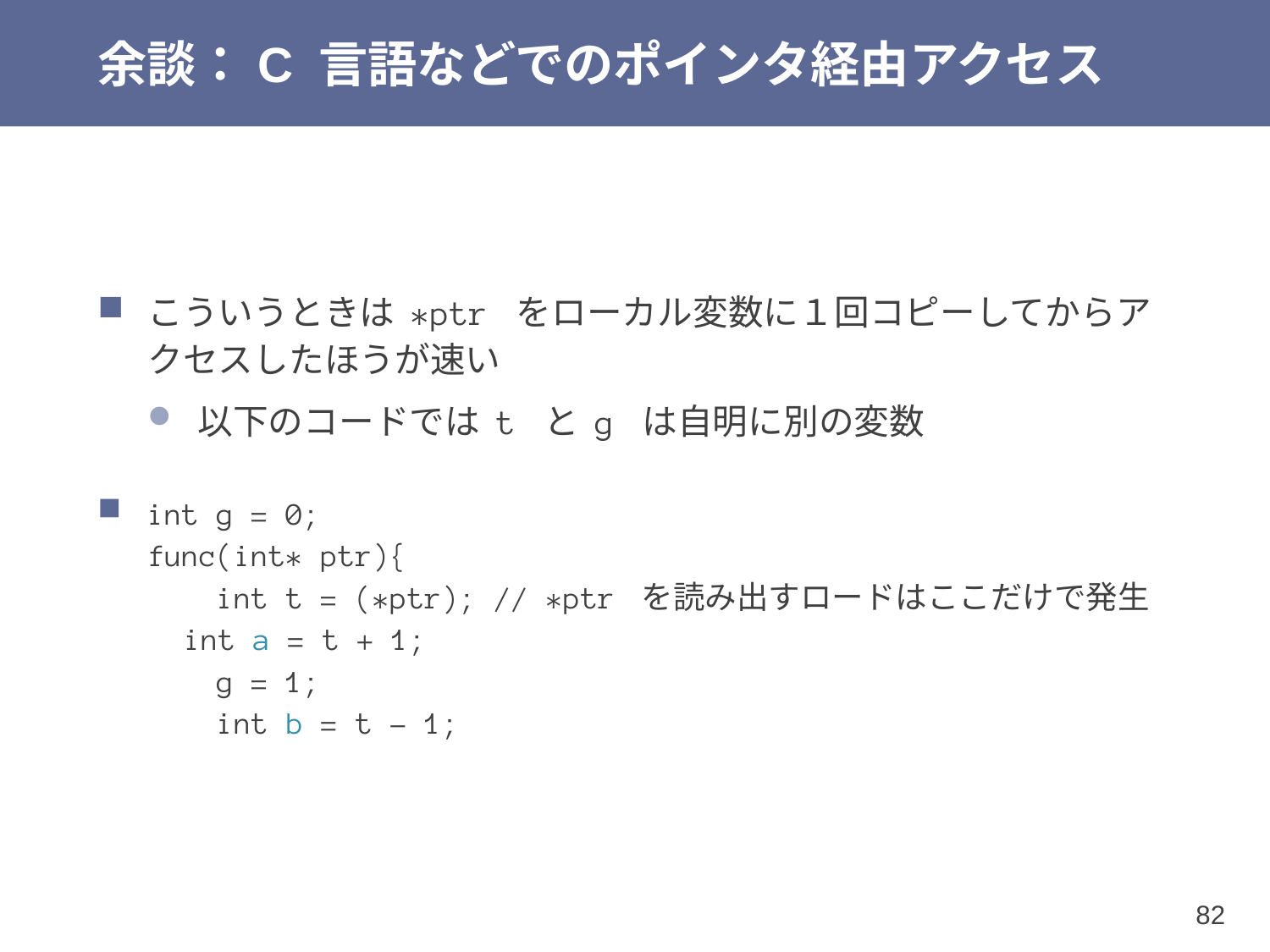

# 余談：C 言語などでのポインタ経由アクセス
こういうときは *ptr をローカル変数に１回コピーしてからアクセスしたほうが速い
以下のコードでは t と g は自明に別の変数
int g = 0;
func(int* ptr){
    int t = (*ptr); // *ptr を読み出すロードはここだけで発生
    int a = t + 1;
    g = 1;
    int b = t - 1;